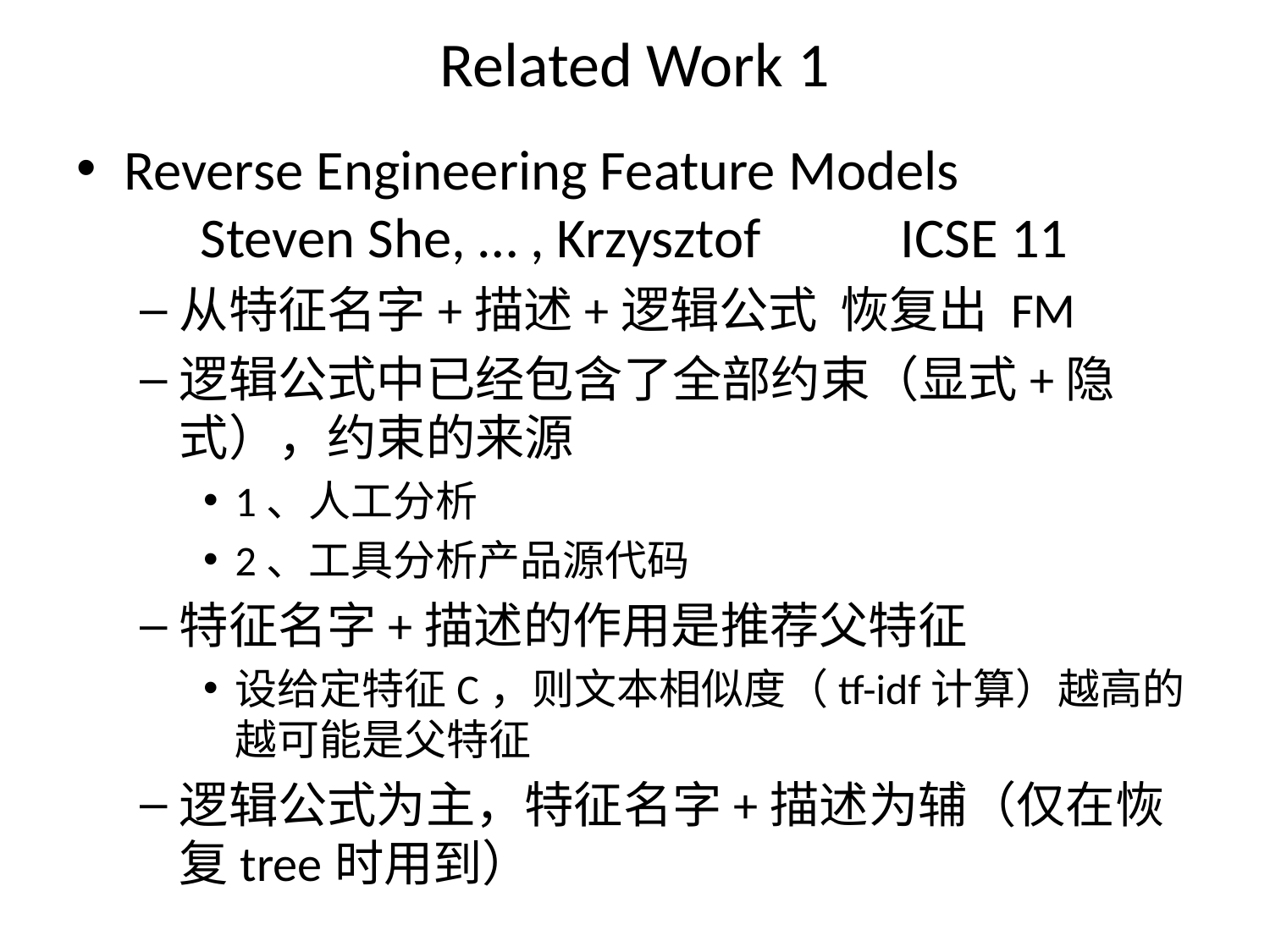

# Related Work 1
Reverse Engineering Feature Models
      Steven She, … , Krzysztof           ICSE 11
从特征名字+描述+逻辑公式  恢复出 FM
逻辑公式中已经包含了全部约束（显式+隐式），约束的来源
1、人工分析
2、工具分析产品源代码
特征名字+描述的作用是推荐父特征
设给定特征C，则文本相似度（tf-idf计算）越高的越可能是父特征
逻辑公式为主，特征名字+描述为辅（仅在恢复tree时用到）